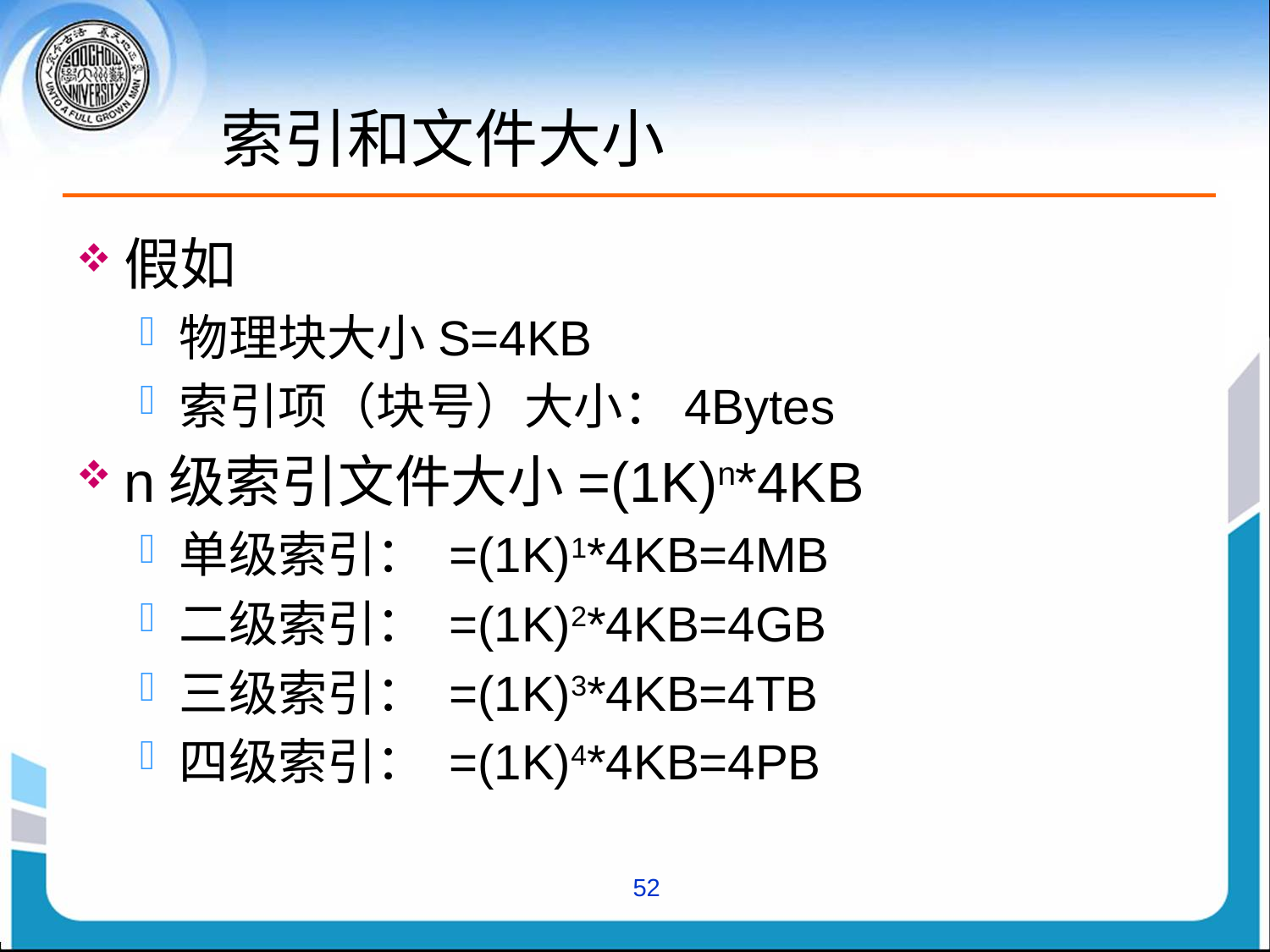

# 索引和文件大小
假如
物理块大小S=4KB
索引项（块号）大小：4Bytes
n级索引文件大小=(1K)n*4KB
单级索引： =(1K)1*4KB=4MB
二级索引： =(1K)2*4KB=4GB
三级索引： =(1K)3*4KB=4TB
四级索引： =(1K)4*4KB=4PB

52